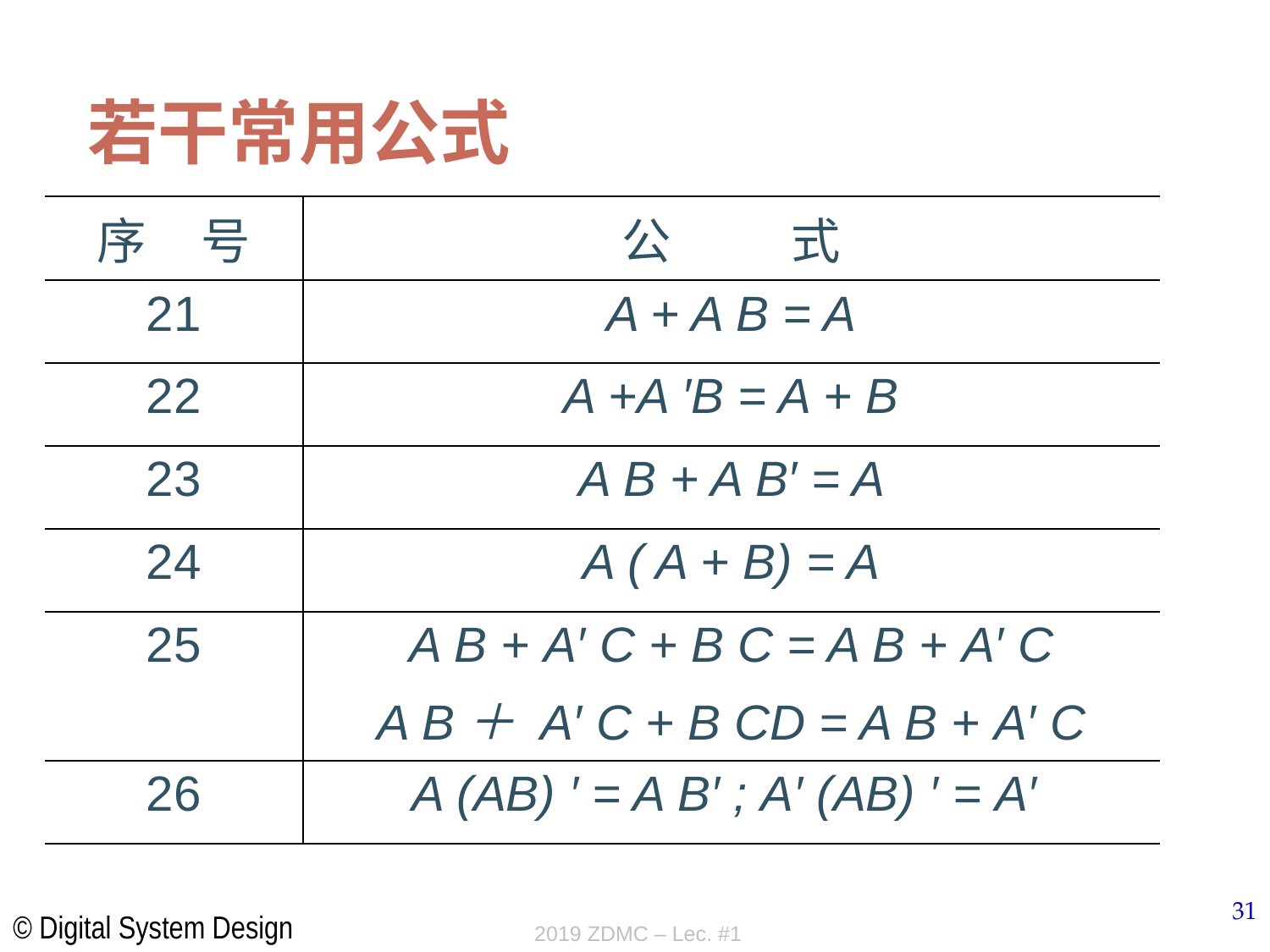

# 若干常用公式
| 序 号 | 公 式 |
| --- | --- |
| 21 | A + A B = A |
| 22 | A +A ′B = A + B |
| 23 | A B + A B′ = A |
| 24 | A ( A + B) = A |
| 25 | A B + A′ C + B C = A B + A′ C A B＋ A′ C + B CD = A B + A′ C |
| 26 | A (AB) ′ = A B′ ; A′ (AB) ′ = A′ |
2019 ZDMC – Lec. #1
31